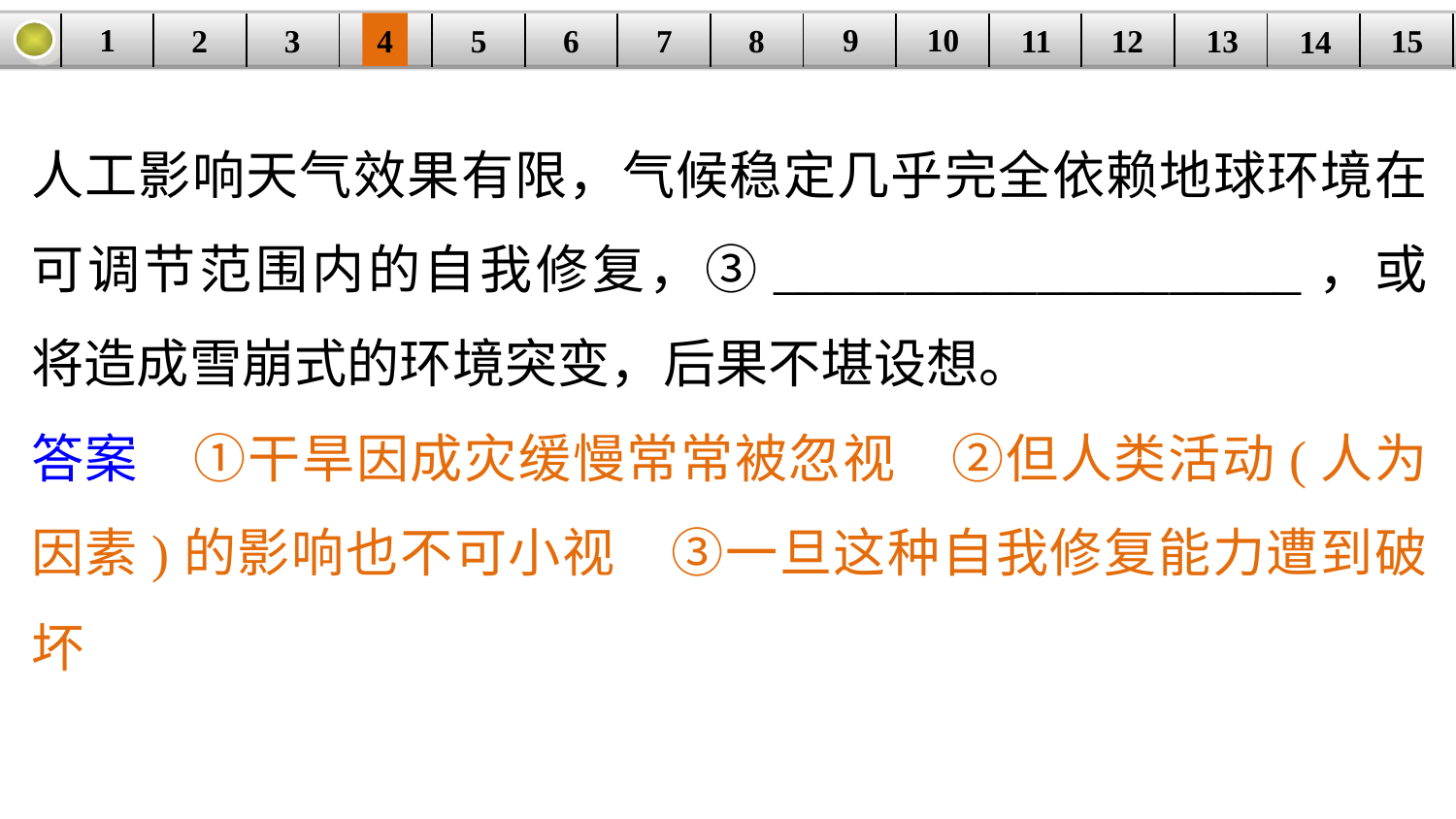

9
10
1
3
4
5
6
8
11
2
12
15
|  |  |  |  |  |  |  |  |  |  |  |  |  |  |  |
| --- | --- | --- | --- | --- | --- | --- | --- | --- | --- | --- | --- | --- | --- | --- |
7
13
14

人工影响天气效果有限，气候稳定几乎完全依赖地球环境在可调节范围内的自我修复，③____________________，或将造成雪崩式的环境突变，后果不堪设想。
答案　①干旱因成灾缓慢常常被忽视　②但人类活动(人为因素)的影响也不可小视　③一旦这种自我修复能力遭到破坏